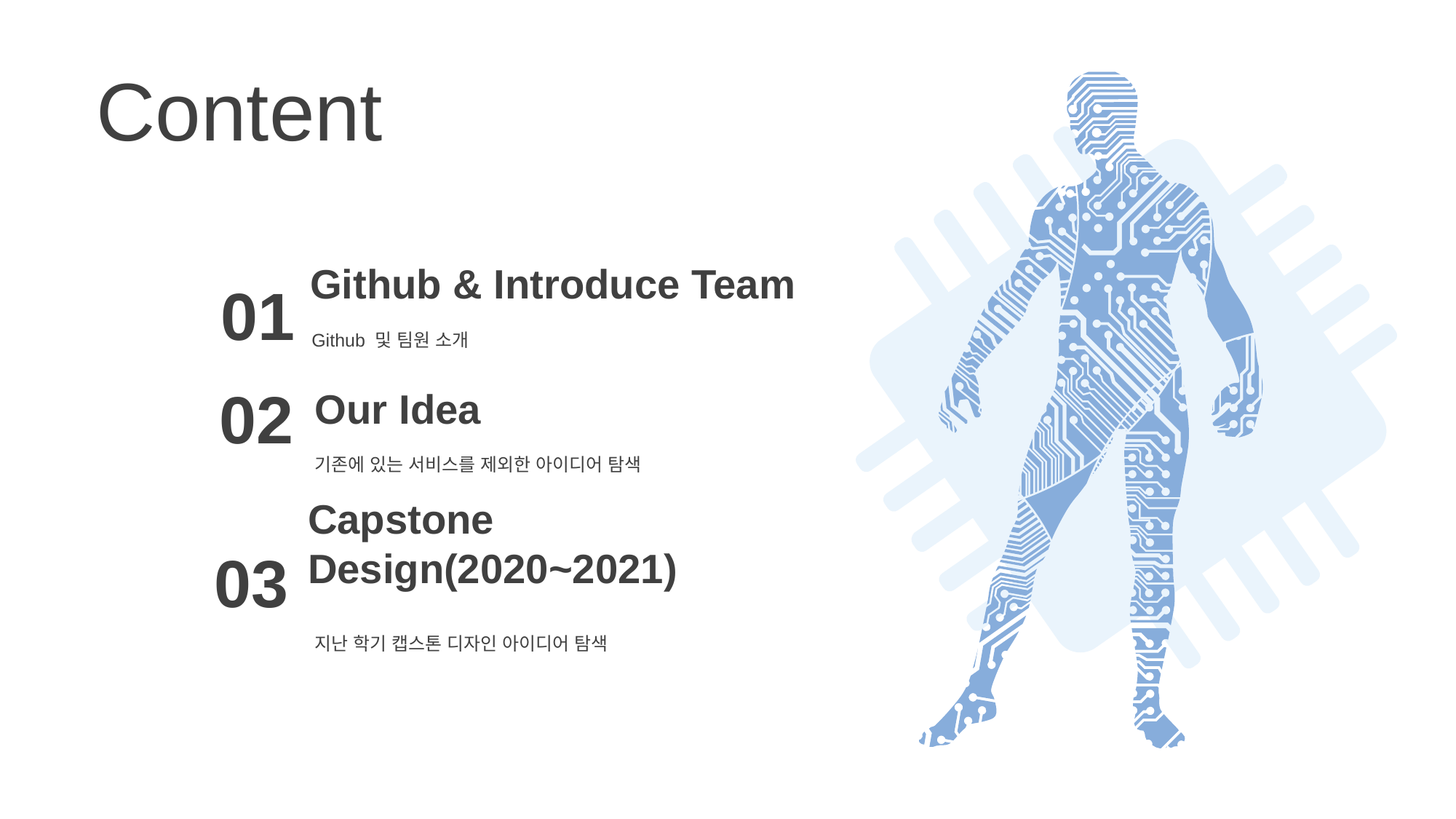

Content

Github & Introduce Team
01
Github 및 팀원 소개
02
Our Idea
기존에 있는 서비스를 제외한 아이디어 탐색
Capstone Design(2020~2021)
03
지난 학기 캡스톤 디자인 아이디어 탐색